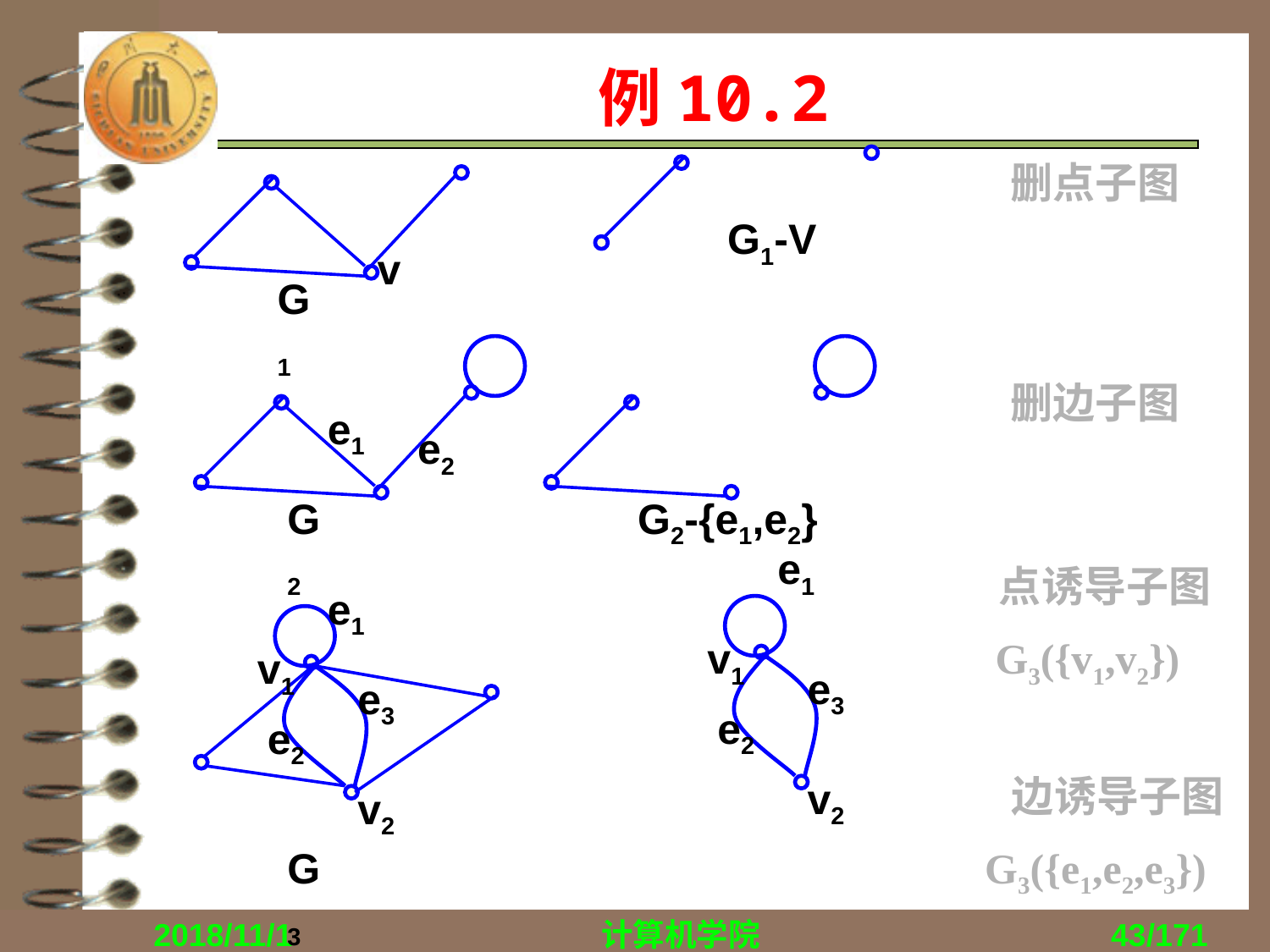

例10.2
删点子图

G1-V
v

G1

删边子图

e1

e2

G2

G2-{e1,e2}

e1
点诱导子图
G3({v1,v2})
e1

v1
v1

e3

e3

e2

e2

边诱导子图
G3({e1,e2,e3})

v2

v2

G3
2018/11/1
计算机学院
43/171